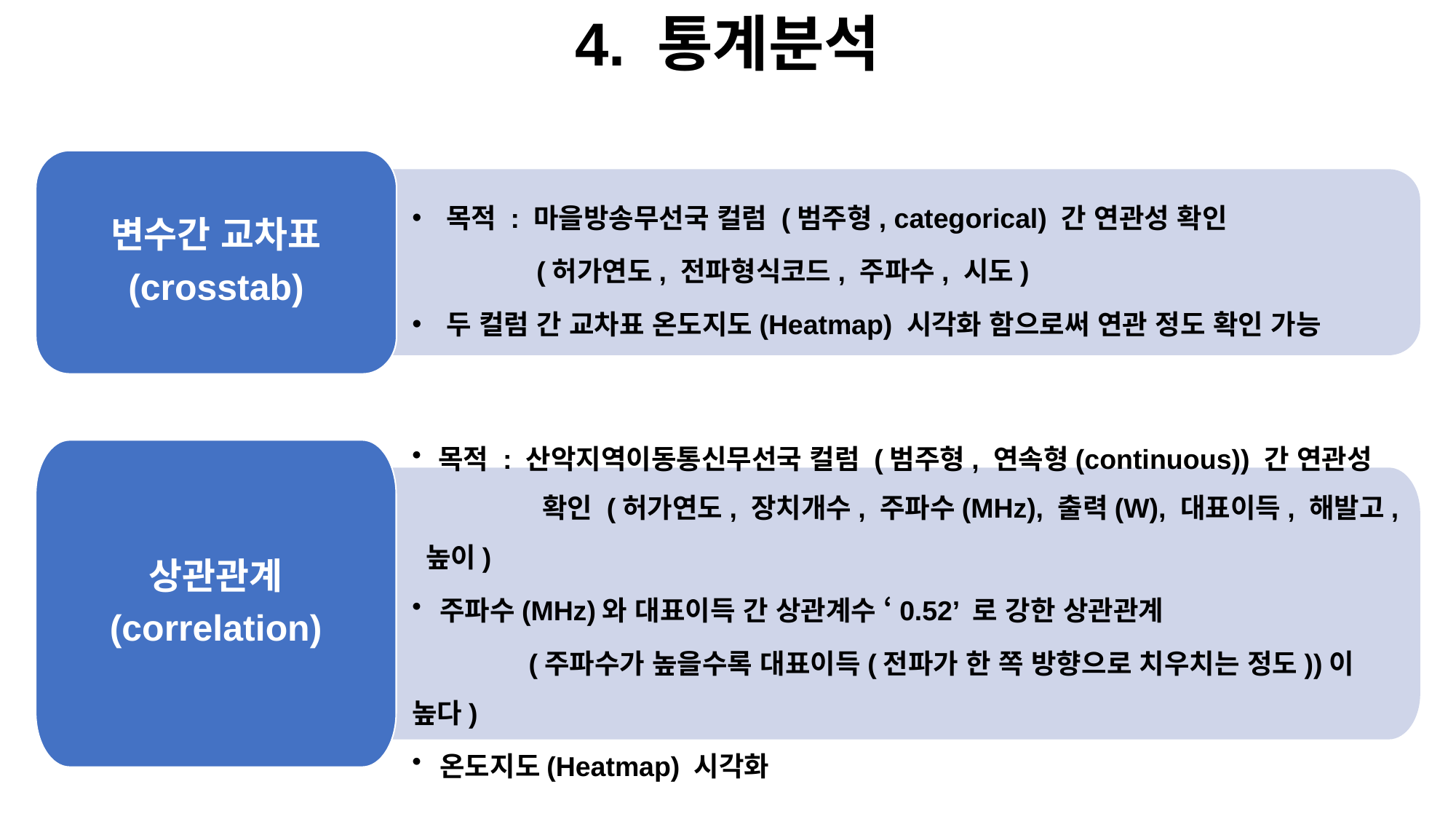

4. 통계분석
변수간 교차표
(crosstab)
목적 : 마을방송무선국 컬럼 (범주형, categorical) 간 연관성 확인
	  (허가연도, 전파형식코드, 주파수, 시도)
두 컬럼 간 교차표 온도지도(Heatmap) 시각화 함으로써 연관 정도 확인 가능
상관관계
(correlation)
 목적 : 산악지역이동통신무선국 컬럼 (범주형, 연속형(continuous)) 간 연관성      	 확인 (허가연도, 장치개수, 주파수(MHz), 출력(W), 대표이득, 해발고, 높이)
 주파수(MHz)와 대표이득 간 상관계수 ‘0.52’ 로 강한 상관관계
	 (주파수가 높을수록 대표이득(전파가 한 쪽 방향으로 치우치는 정도))이 높다)
 온도지도(Heatmap) 시각화